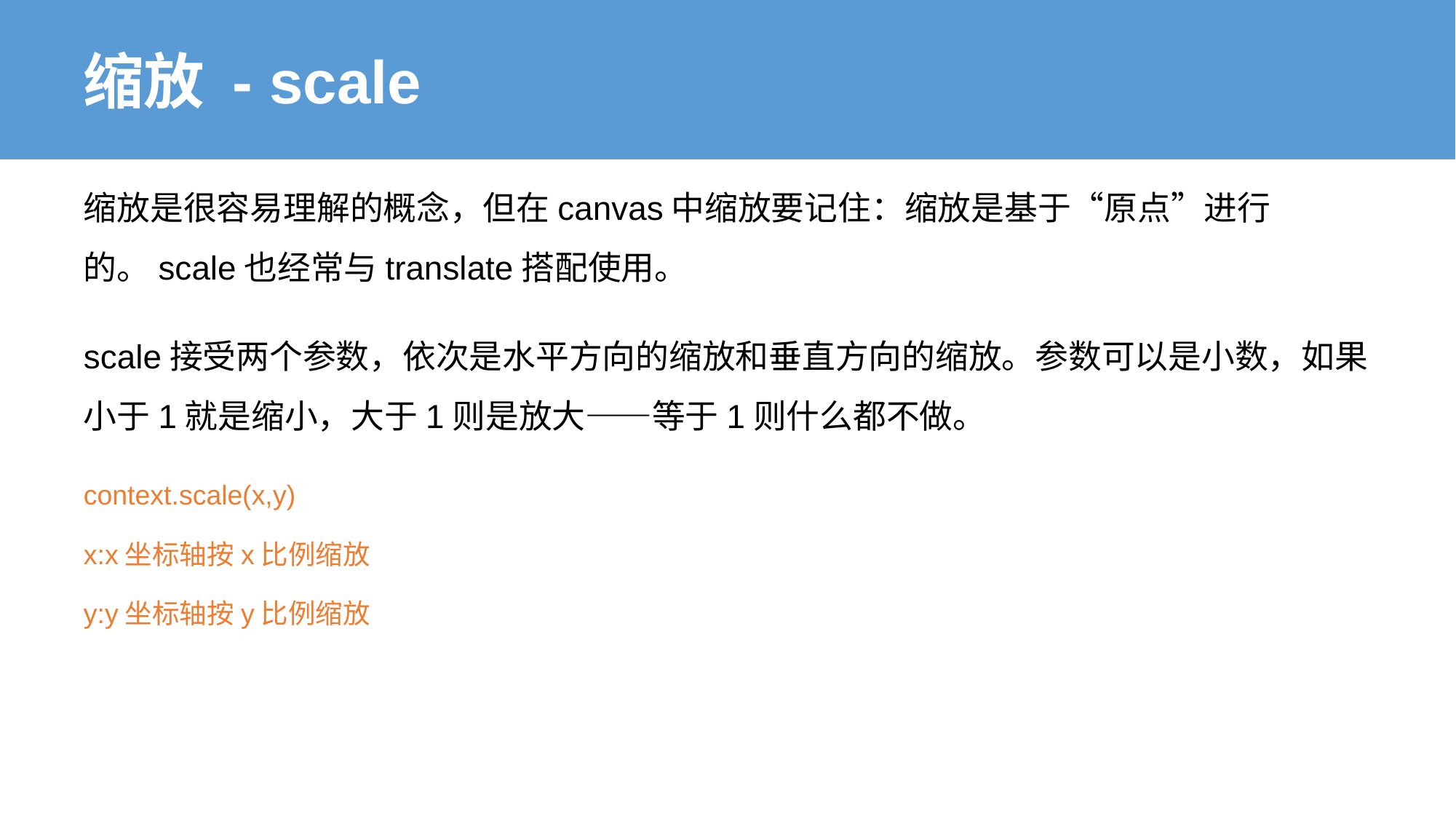

# 缩放 - scale
缩放是很容易理解的概念，但在canvas中缩放要记住：缩放是基于“原点”进行的。scale也经常与translate搭配使用。
scale接受两个参数，依次是水平方向的缩放和垂直方向的缩放。参数可以是小数，如果小于1就是缩小，大于1则是放大——等于1则什么都不做。
context.scale(x,y)
x:x坐标轴按x比例缩放
y:y坐标轴按y比例缩放